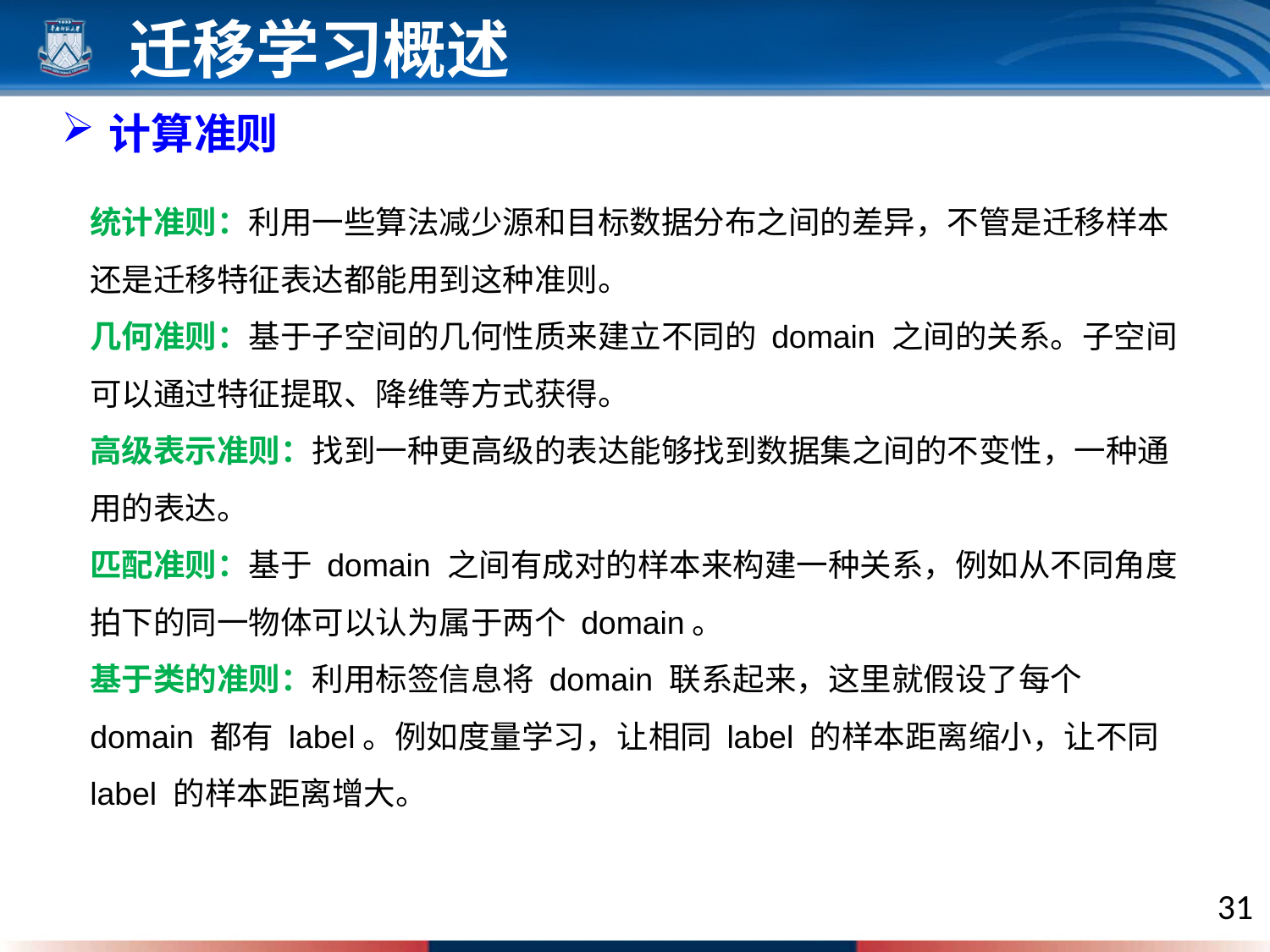

迁移学习概述
计算准则
统计准则：利用一些算法减少源和目标数据分布之间的差异，不管是迁移样本还是迁移特征表达都能用到这种准则。
几何准则：基于子空间的几何性质来建立不同的 domain 之间的关系。子空间可以通过特征提取、降维等方式获得。
高级表示准则：找到一种更高级的表达能够找到数据集之间的不变性，一种通用的表达。
匹配准则：基于 domain 之间有成对的样本来构建一种关系，例如从不同角度拍下的同一物体可以认为属于两个 domain。
基于类的准则：利用标签信息将 domain 联系起来，这里就假设了每个 domain 都有 label。例如度量学习，让相同 label 的样本距离缩小，让不同 label 的样本距离增大。